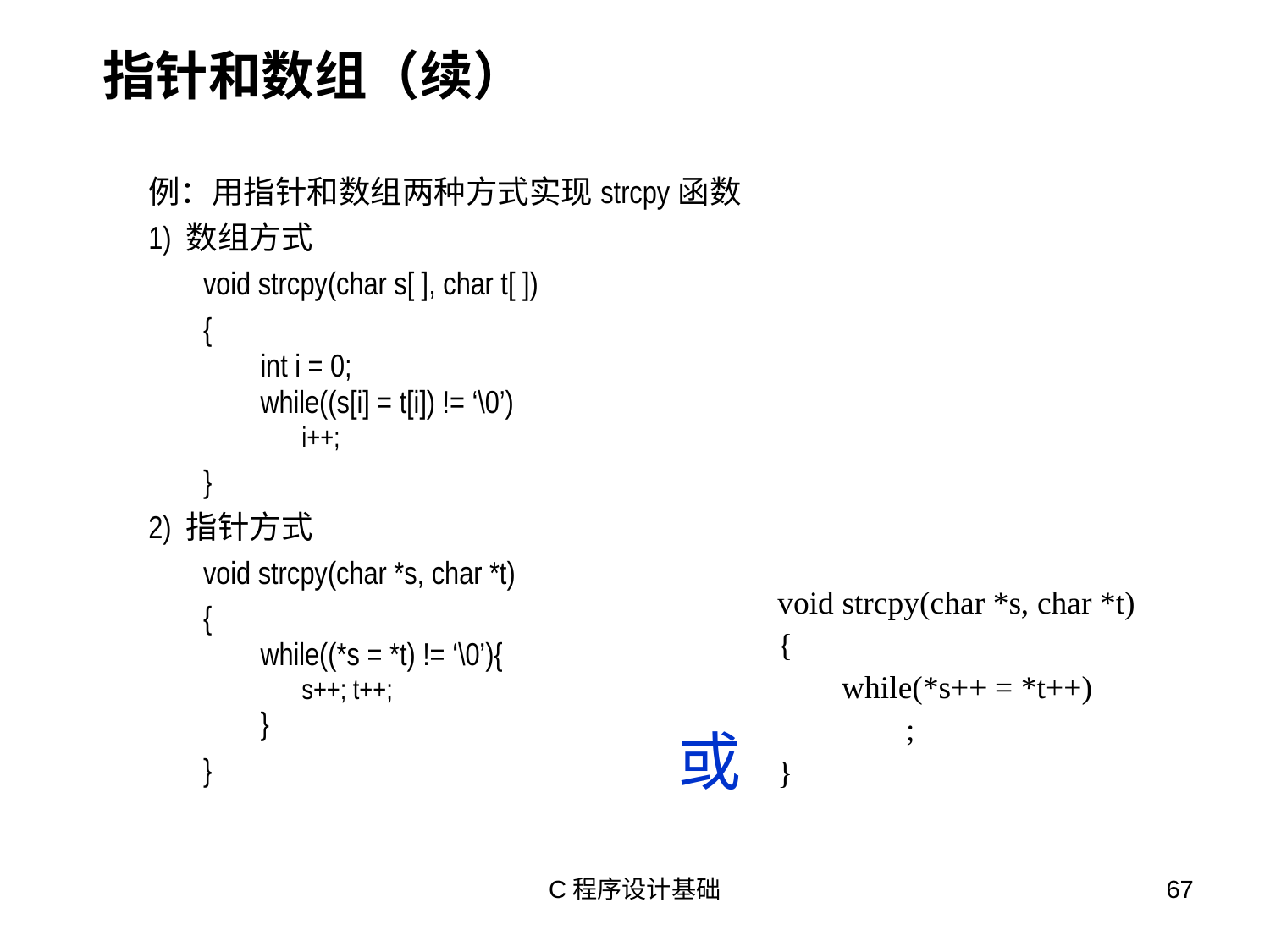

# 指针和数组（续）
例：用指针和数组两种方式实现strcpy函数
1) 数组方式
void strcpy(char s[ ], char t[ ])
{
int i = 0;
while((s[i] = t[i]) != ‘\0’)
    i++;
}
2) 指针方式
void strcpy(char *s, char *t)
{
while((*s = *t) != ‘\0’){
    s++; t++;
}
}
void strcpy(char *s, char *t)
{
        while(*s++ = *t++)
                ;
}
或
C程序设计基础
67